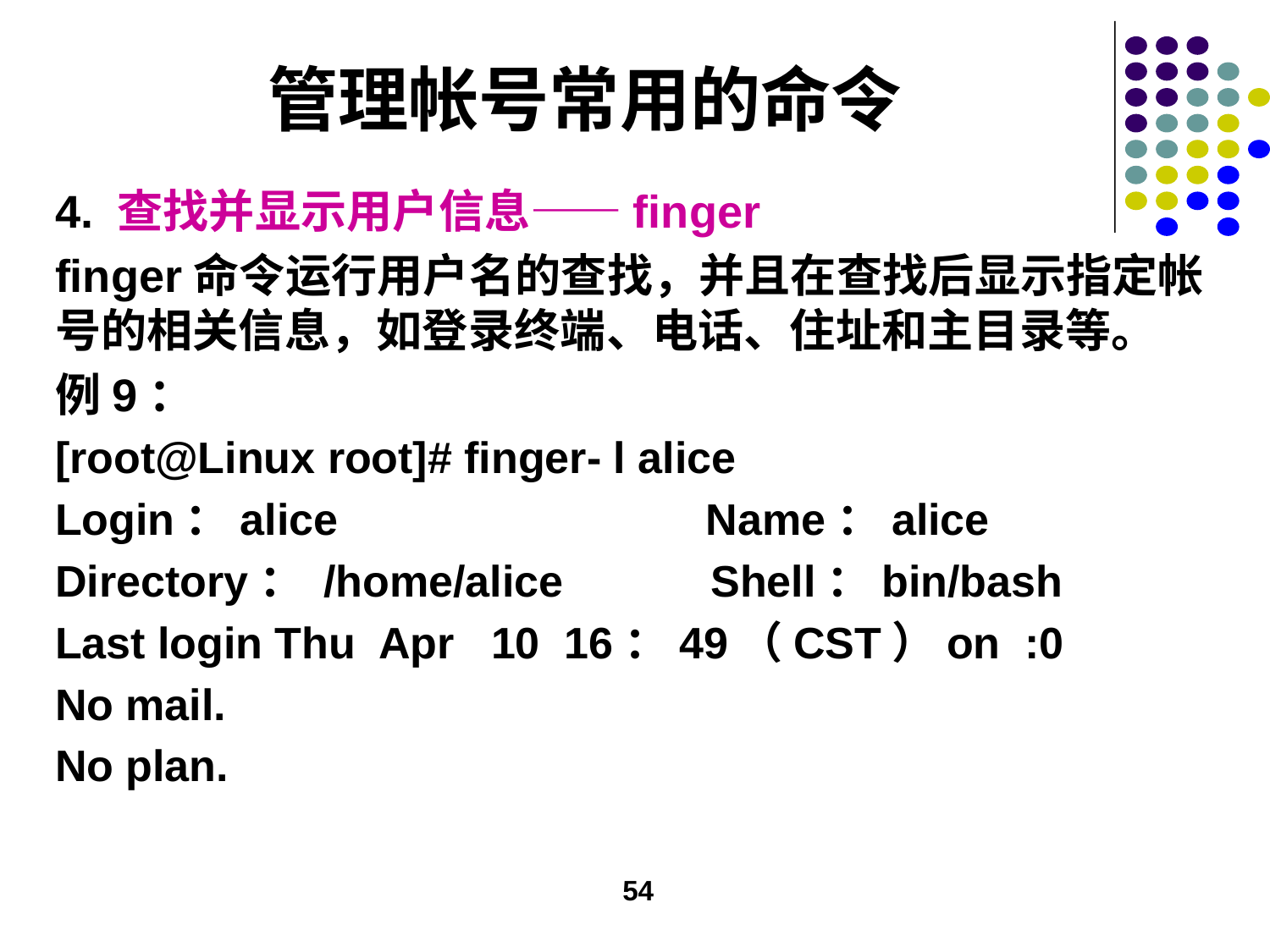

# 管理帐号常用的命令
4. 查找并显示用户信息——finger
finger命令运行用户名的查找，并且在查找后显示指定帐号的相关信息，如登录终端、电话、住址和主目录等。
例9：
[root@Linux root]# finger- l alice
Login：alice                              Name：alice
Directory： /home/alice            Shell：bin/bash
Last login Thu  Apr   10  16：49（CST）on  :0
No mail.
No plan.
54